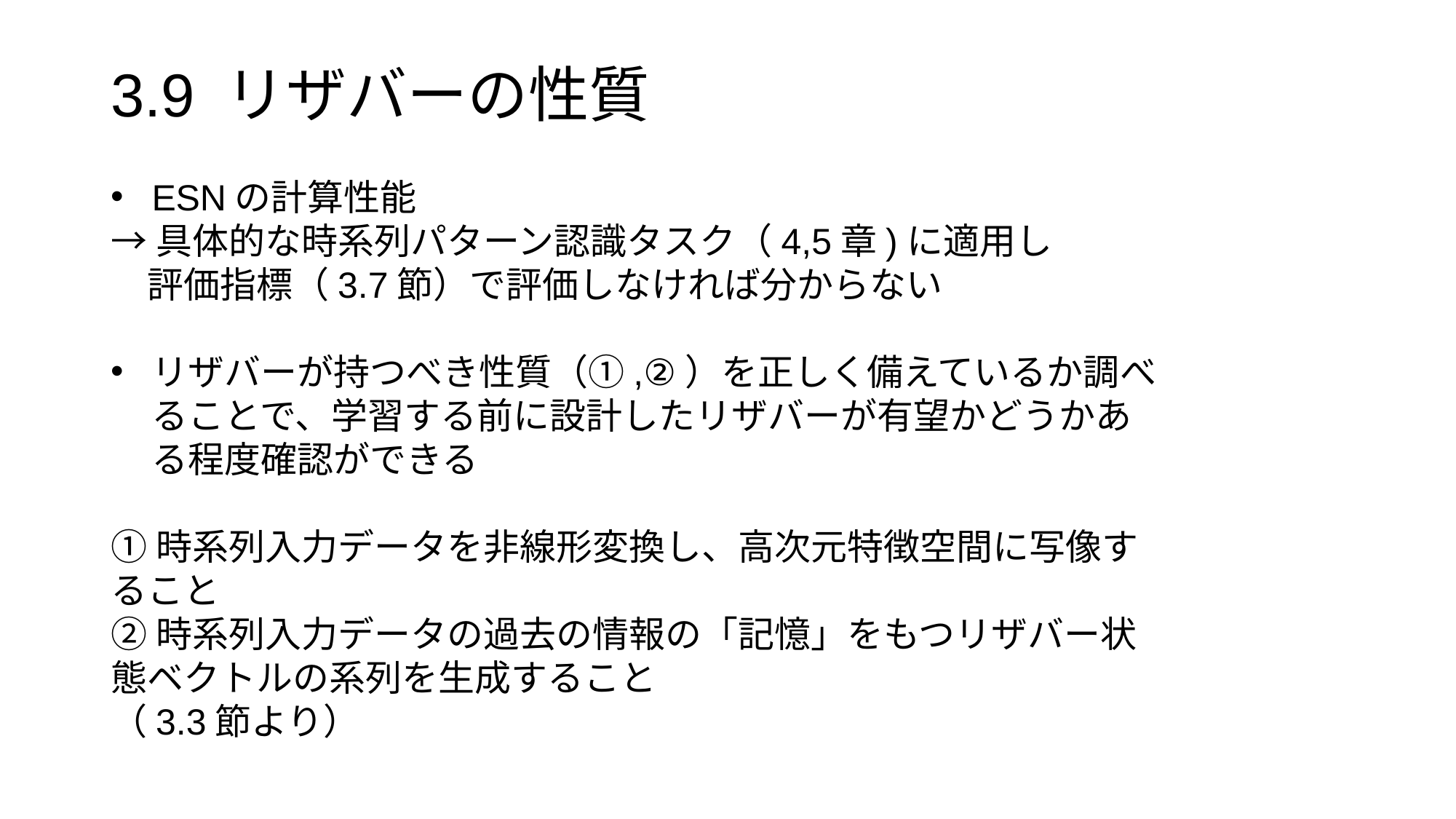

# 3.9 リザバーの性質
ESNの計算性能
→具体的な時系列パターン認識タスク（4,5章)に適用し
　評価指標（3.7節）で評価しなければ分からない

リザバーが持つべき性質（①,②）を正しく備えているか調べることで、学習する前に設計したリザバーが有望かどうかある程度確認ができる

①時系列入力データを非線形変換し、高次元特徴空間に写像すること
②時系列入力データの過去の情報の「記憶」をもつリザバー状態ベクトルの系列を生成すること
（3.3節より）